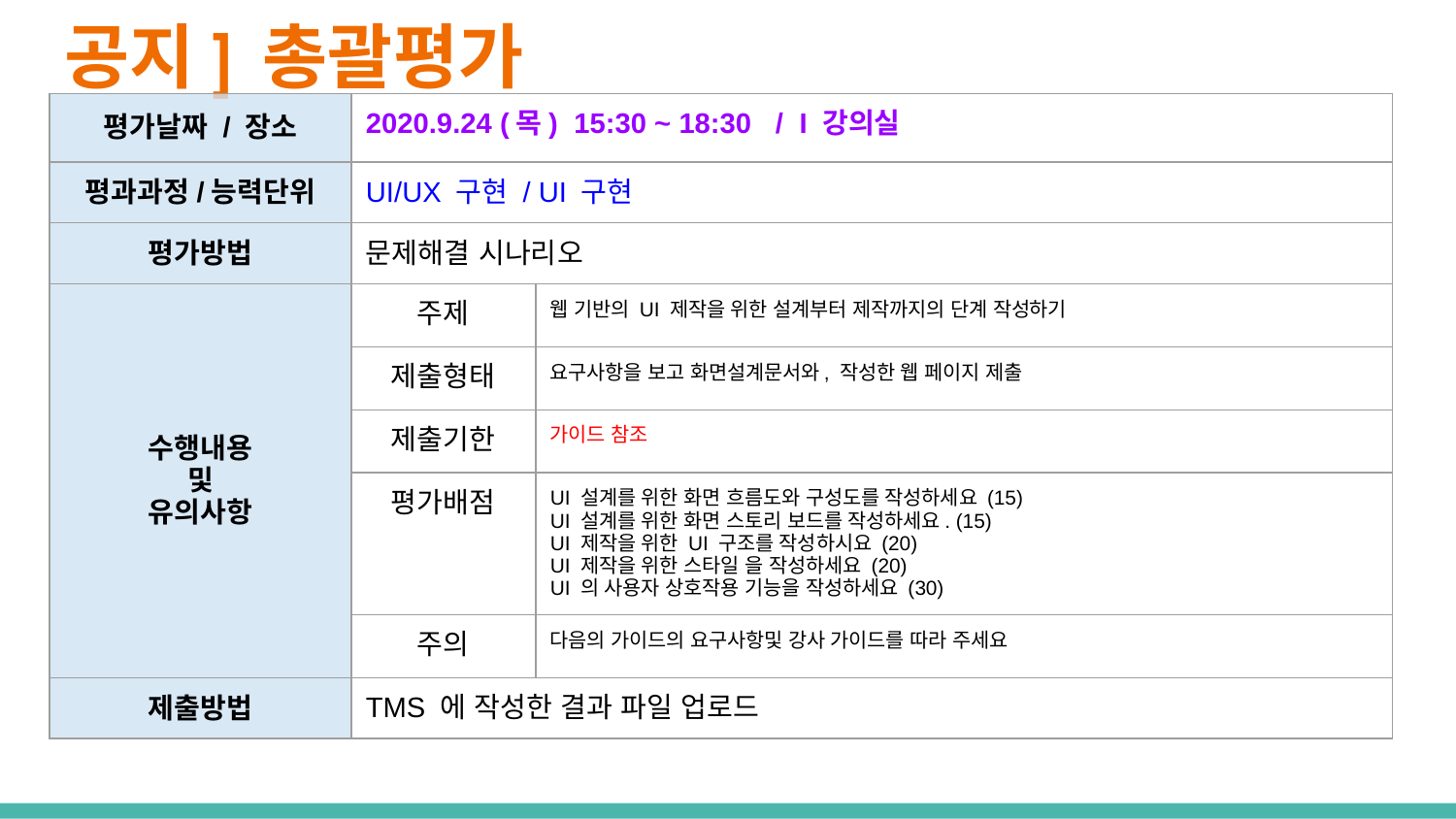

# 공지] 총괄평가
| 평가날짜 / 장소 | 2020.9.24 (목) 15:30 ~ 18:30 / I 강의실 |  |
| --- | --- | --- |
| 평과과정/능력단위 | UI/UX 구현 / UI 구현 |  |
| 평가방법 | 문제해결 시나리오 |  |
| 수행내용 및 유의사항 | 주제 | 웹 기반의 UI 제작을 위한 설계부터 제작까지의 단계 작성하기 |
|  | 제출형태 | 요구사항을 보고 화면설계문서와, 작성한 웹 페이지 제출 |
|  | 제출기한 | 가이드 참조 |
|  | 평가배점 | UI 설계를 위한 화면 흐름도와 구성도를 작성하세요 (15) UI 설계를 위한 화면 스토리 보드를 작성하세요. (15) UI 제작을 위한 UI 구조를 작성하시요 (20) UI 제작을 위한 스타일 을 작성하세요 (20) UI 의 사용자 상호작용 기능을 작성하세요 (30) |
|  | 주의 | 다음의 가이드의 요구사항및 강사 가이드를 따라 주세요 |
| 제출방법 | TMS 에 작성한 결과 파일 업로드 |  |